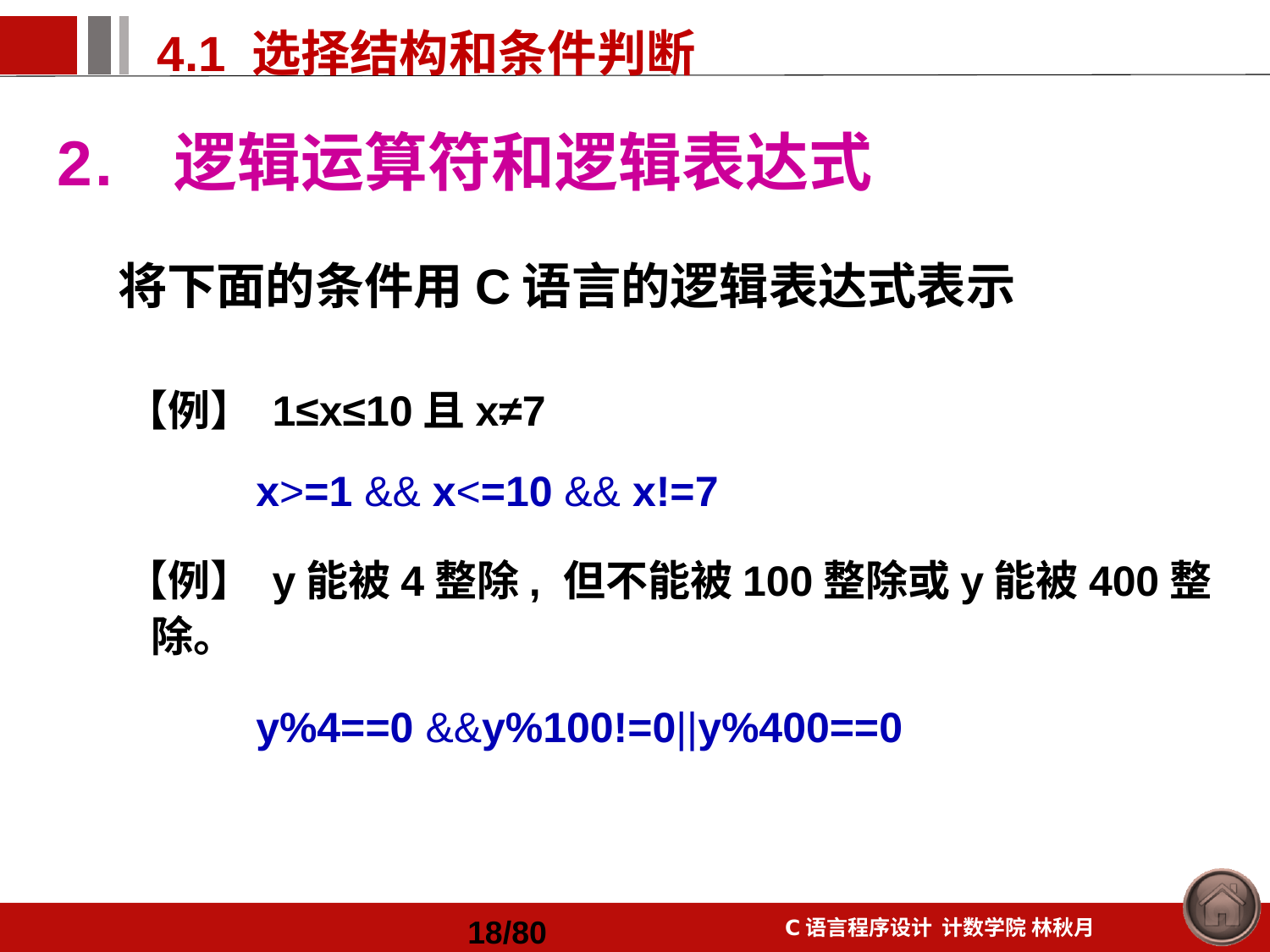

逻辑运算符和逻辑表达式
将下面的条件用C语言的逻辑表达式表示
【例】 1≤x≤10且x≠7
           x>=1 && x<=10 && x!=7
【例】 y能被4整除, 但不能被100整除或y能被400整除。
           y%4==0 &&y%100!=0||y%400==0